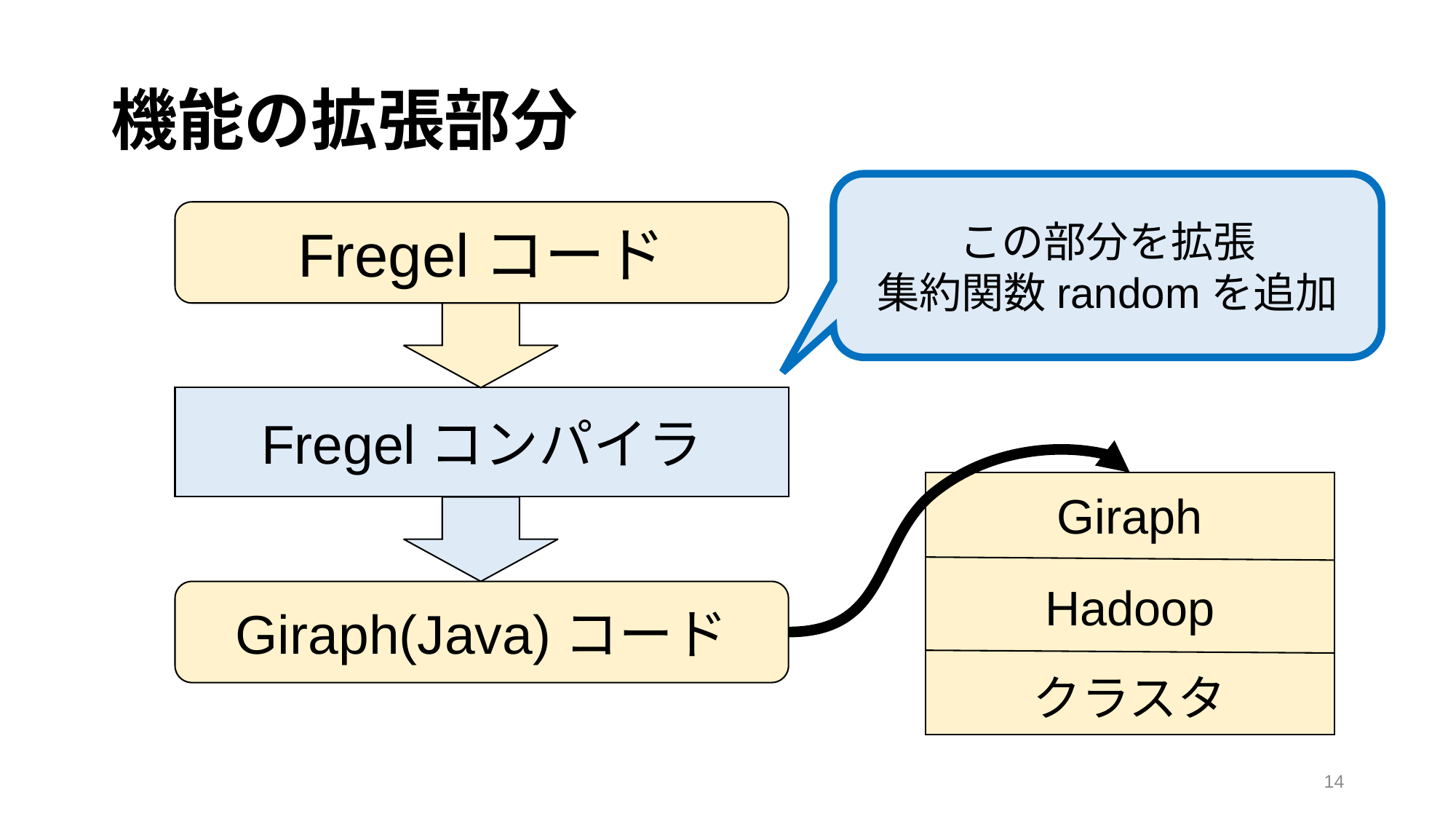

# 機能の拡張部分
この部分を拡張
集約関数randomを追加
Fregelコード

Fregelコンパイラ

Giraph
Hadoop
クラスタ

Giraph(Java)コード
14